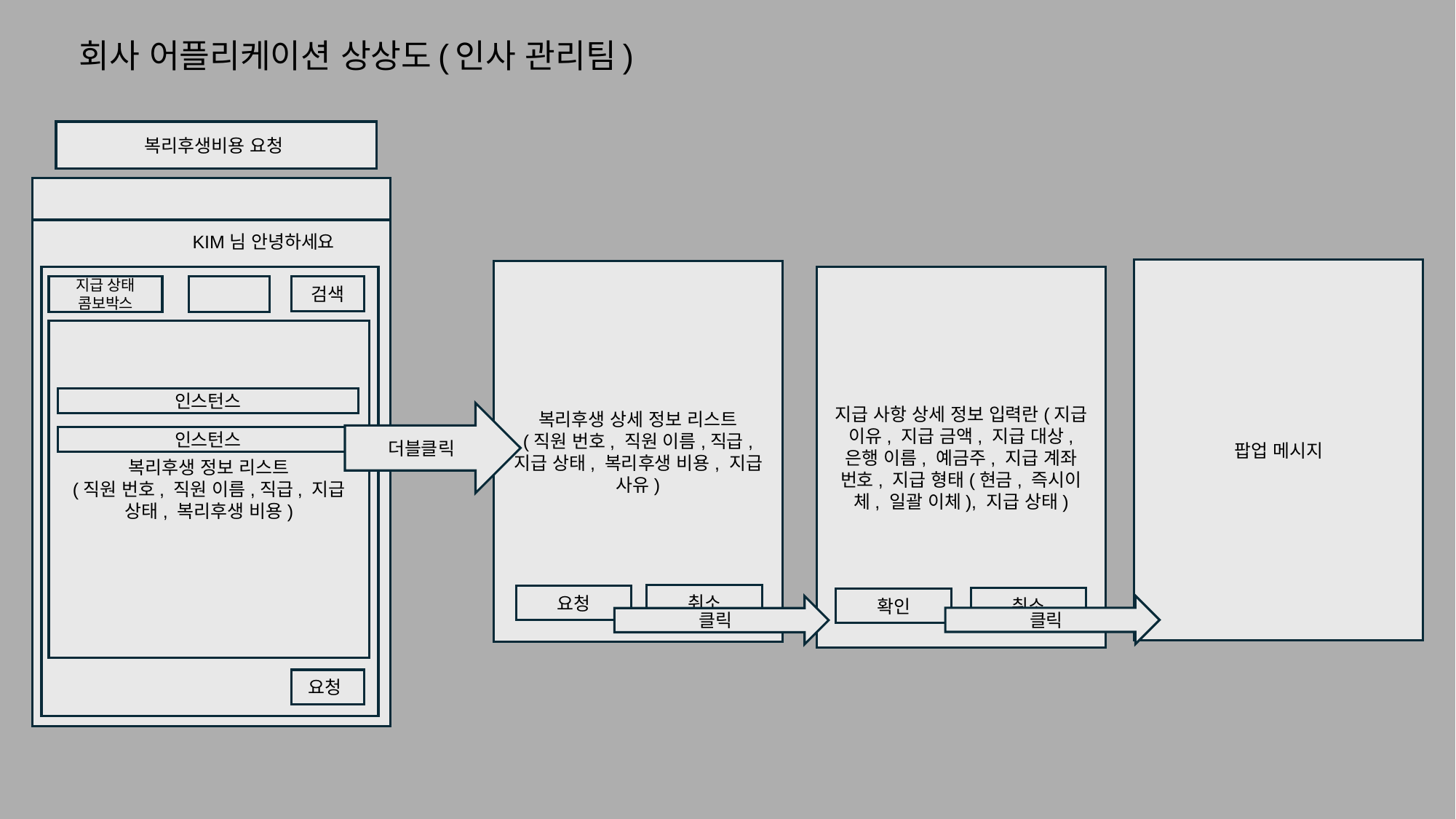

# 회사 어플리케이션 상상도(인사 관리팀)
복리후생비용 요청

KIM님 안녕하세요
팝업 메시지
복리후생 상세 정보 리스트
(직원 번호, 직원 이름,직급, 지급 상태, 복리후생 비용, 지급 사유)

지급 사항 상세 정보 입력란(지급 이유, 지급 금액, 지급 대상, 은행 이름, 예금주, 지급 계좌 번호, 지급 형태(현금, 즉시이체, 일괄 이체), 지급 상태)

지급 상태
콤보박스
검색
복리후생 정보 리스트
(직원 번호, 직원 이름,직급, 지급 상태, 복리후생 비용)
인스턴스
더블클릭
인스턴스
취소
요청
취소
확인
클릭
클릭
요청